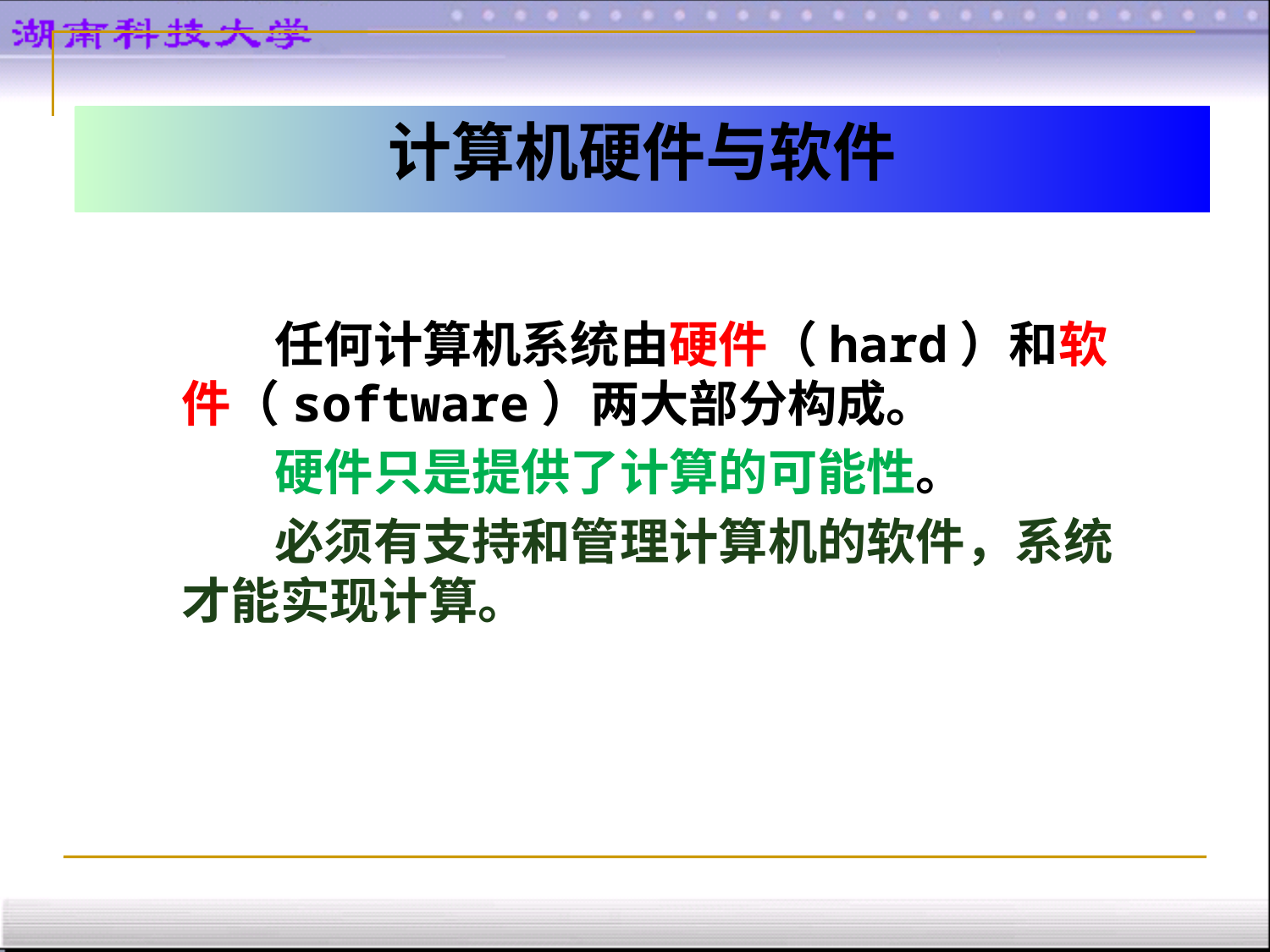

# 计算机硬件与软件
任何计算机系统由硬件（hard）和软件（software）两大部分构成。
硬件只是提供了计算的可能性。
必须有支持和管理计算机的软件，系统才能实现计算。